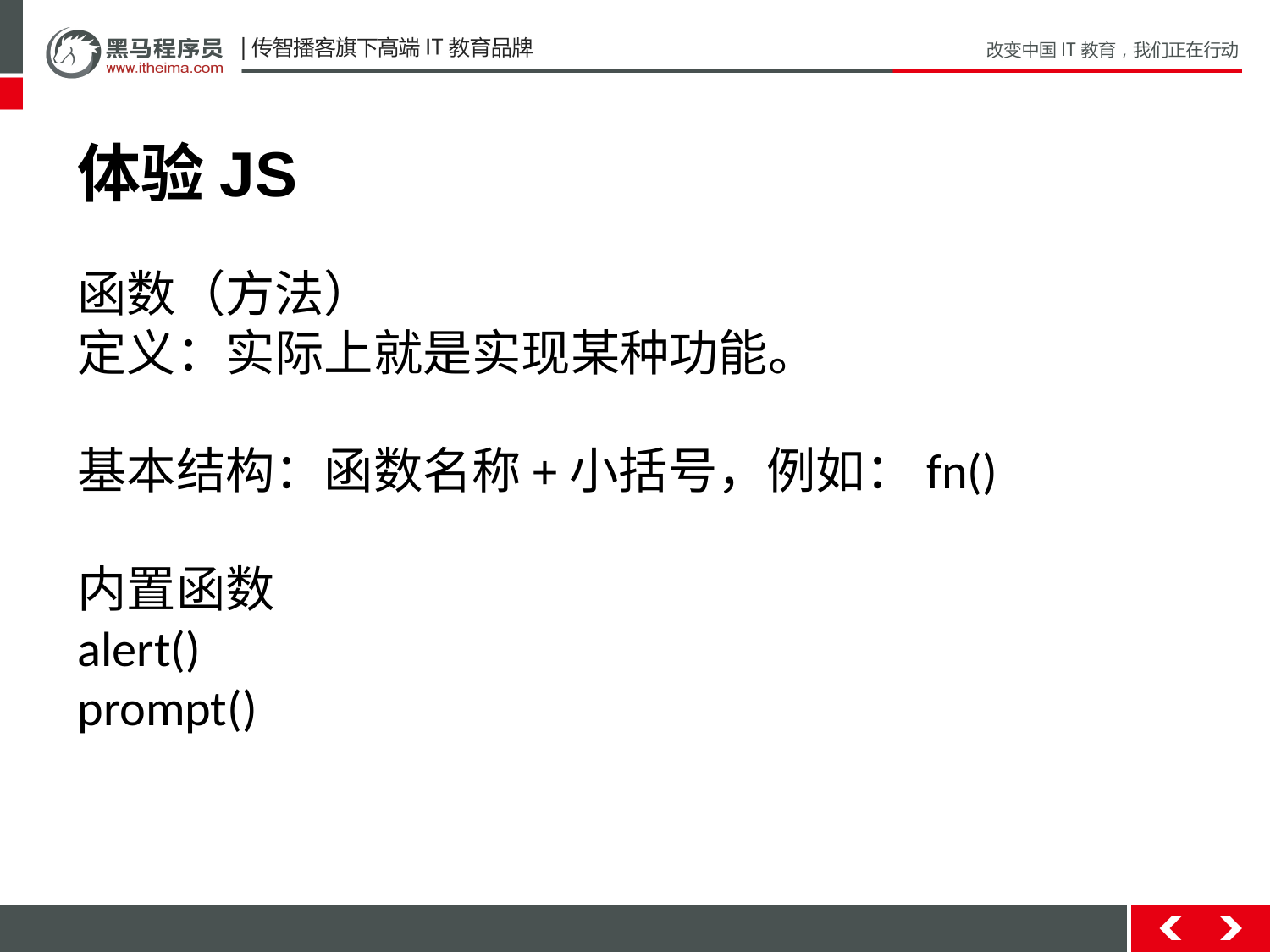

# 体验JS
函数（方法）
定义：实际上就是实现某种功能。

基本结构：函数名称+小括号，例如：fn()

内置函数
alert()
prompt()